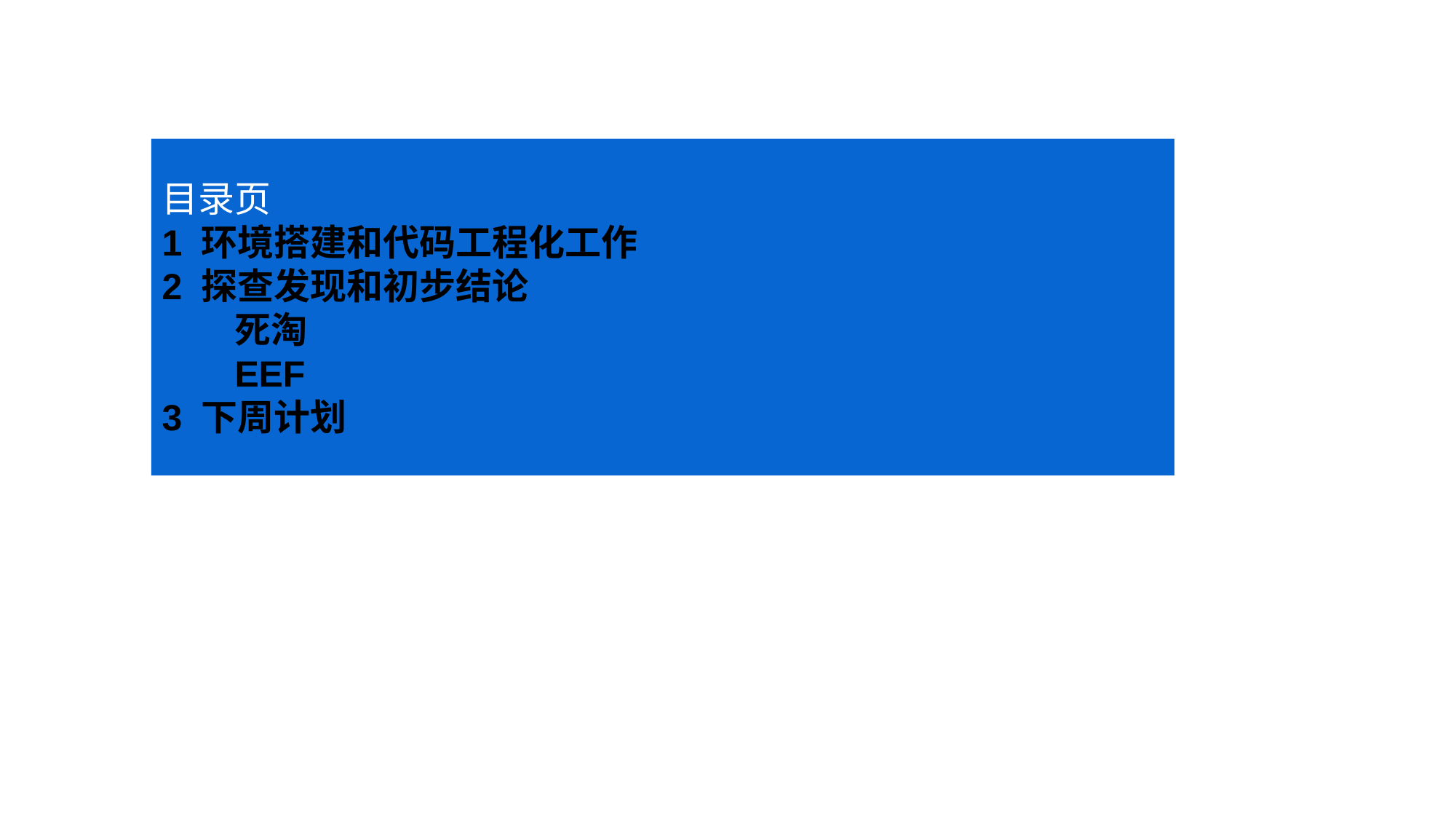

目录页
1 环境搭建和代码工程化工作
2 探查发现和初步结论
死淘
EEF
3 下周计划